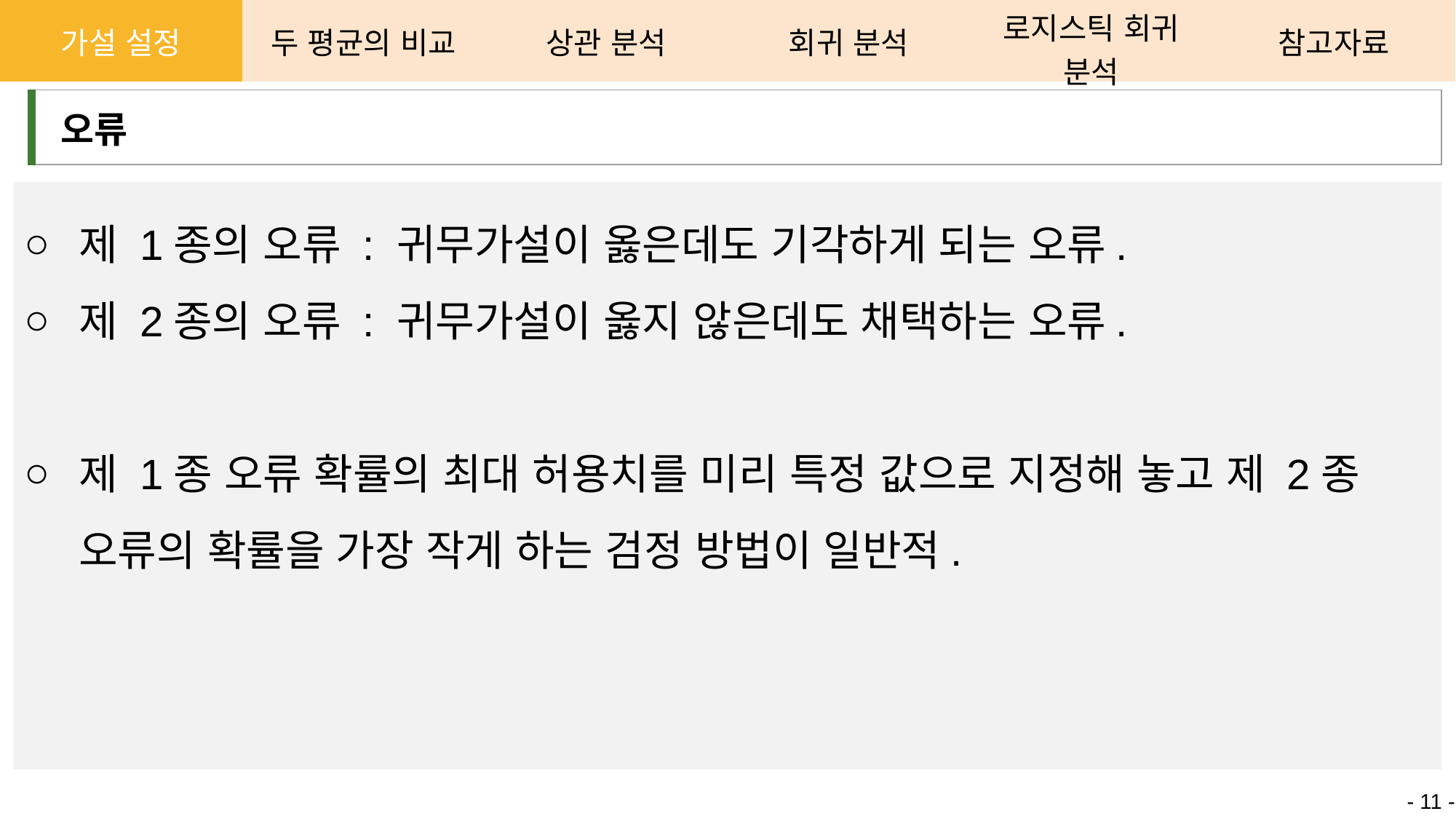

| 가설 설정 | 두 평균의 비교 | 상관 분석 | 회귀 분석 | 로지스틱 회귀 분석 | 참고자료 |
| --- | --- | --- | --- | --- | --- |
| 오류 |
| --- |
제 1종의 오류 : 귀무가설이 옳은데도 기각하게 되는 오류.
제 2종의 오류 : 귀무가설이 옳지 않은데도 채택하는 오류.

제 1종 오류 확률의 최대 허용치를 미리 특정 값으로 지정해 놓고 제 2종 오류의 확률을 가장 작게 하는 검정 방법이 일반적.
- 11 -